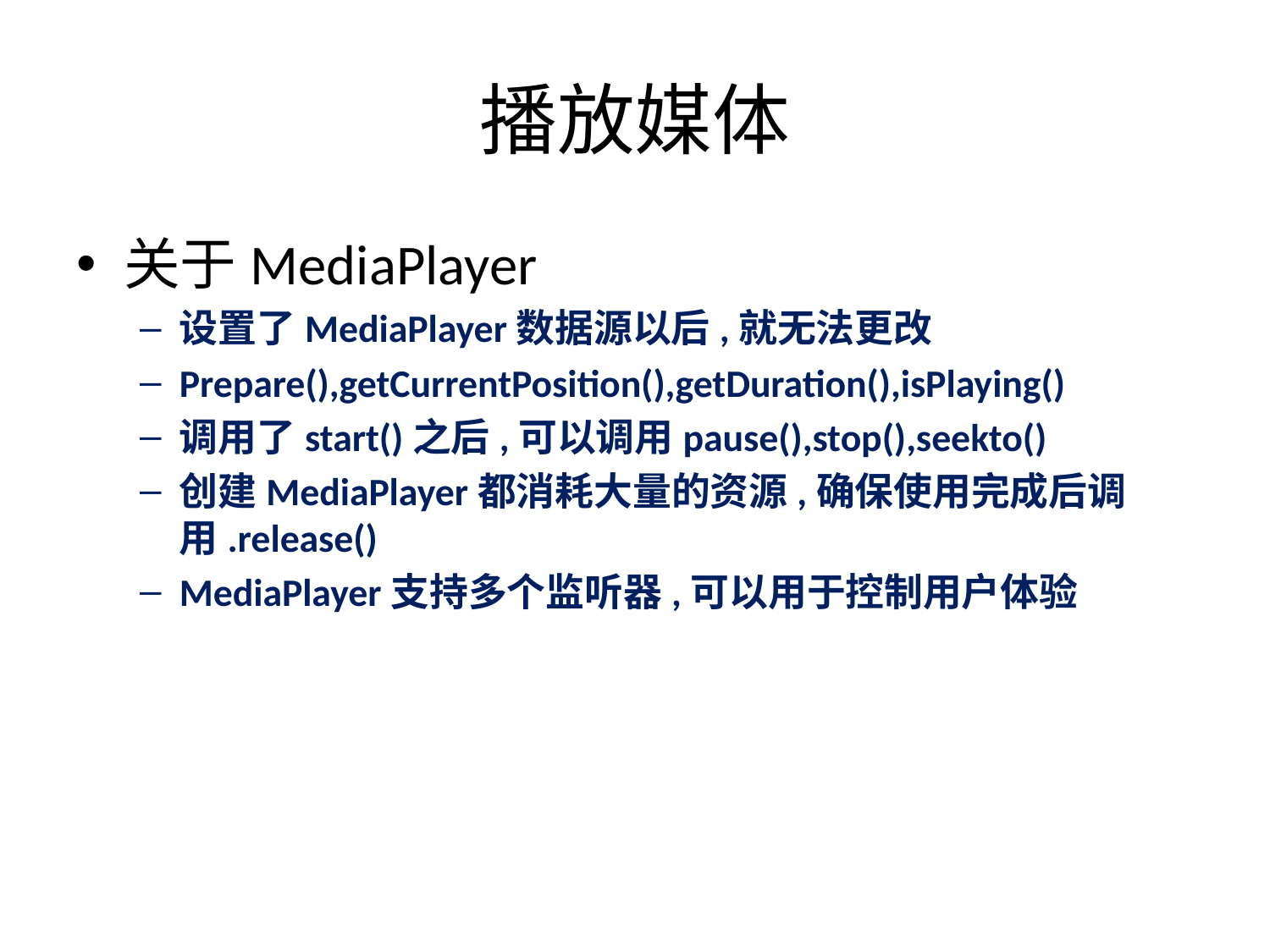

# 播放媒体
关于MediaPlayer
设置了MediaPlayer数据源以后,就无法更改
Prepare(),getCurrentPosition(),getDuration(),isPlaying()
调用了start()之后,可以调用pause(),stop(),seekto()
创建MediaPlayer都消耗大量的资源,确保使用完成后调用.release()
MediaPlayer支持多个监听器,可以用于控制用户体验